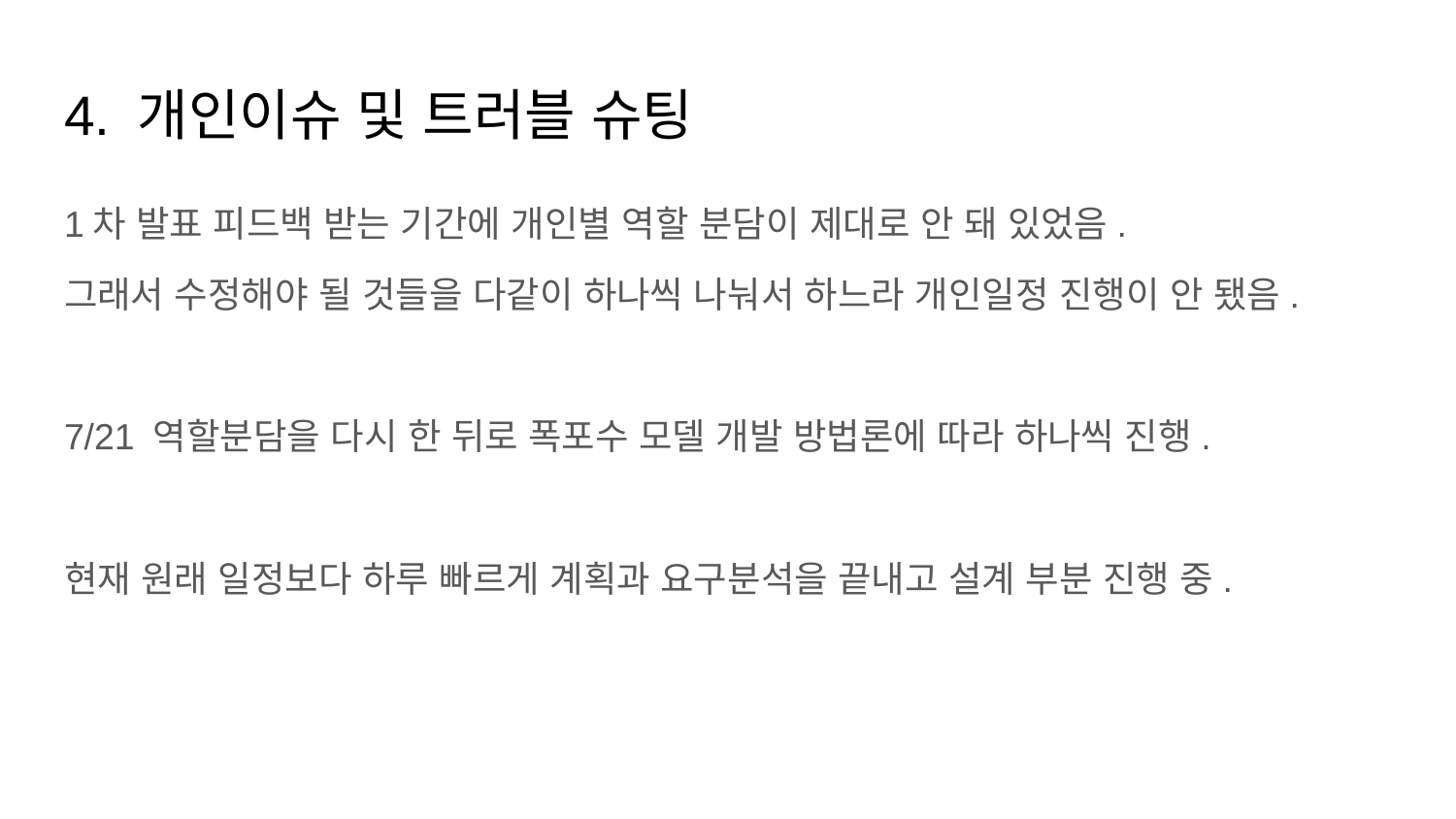

# 4. 개인이슈 및 트러블 슈팅
1차 발표 피드백 받는 기간에 개인별 역할 분담이 제대로 안 돼 있었음.
그래서 수정해야 될 것들을 다같이 하나씩 나눠서 하느라 개인일정 진행이 안 됐음.

7/21 역할분담을 다시 한 뒤로 폭포수 모델 개발 방법론에 따라 하나씩 진행.

현재 원래 일정보다 하루 빠르게 계획과 요구분석을 끝내고 설계 부분 진행 중.